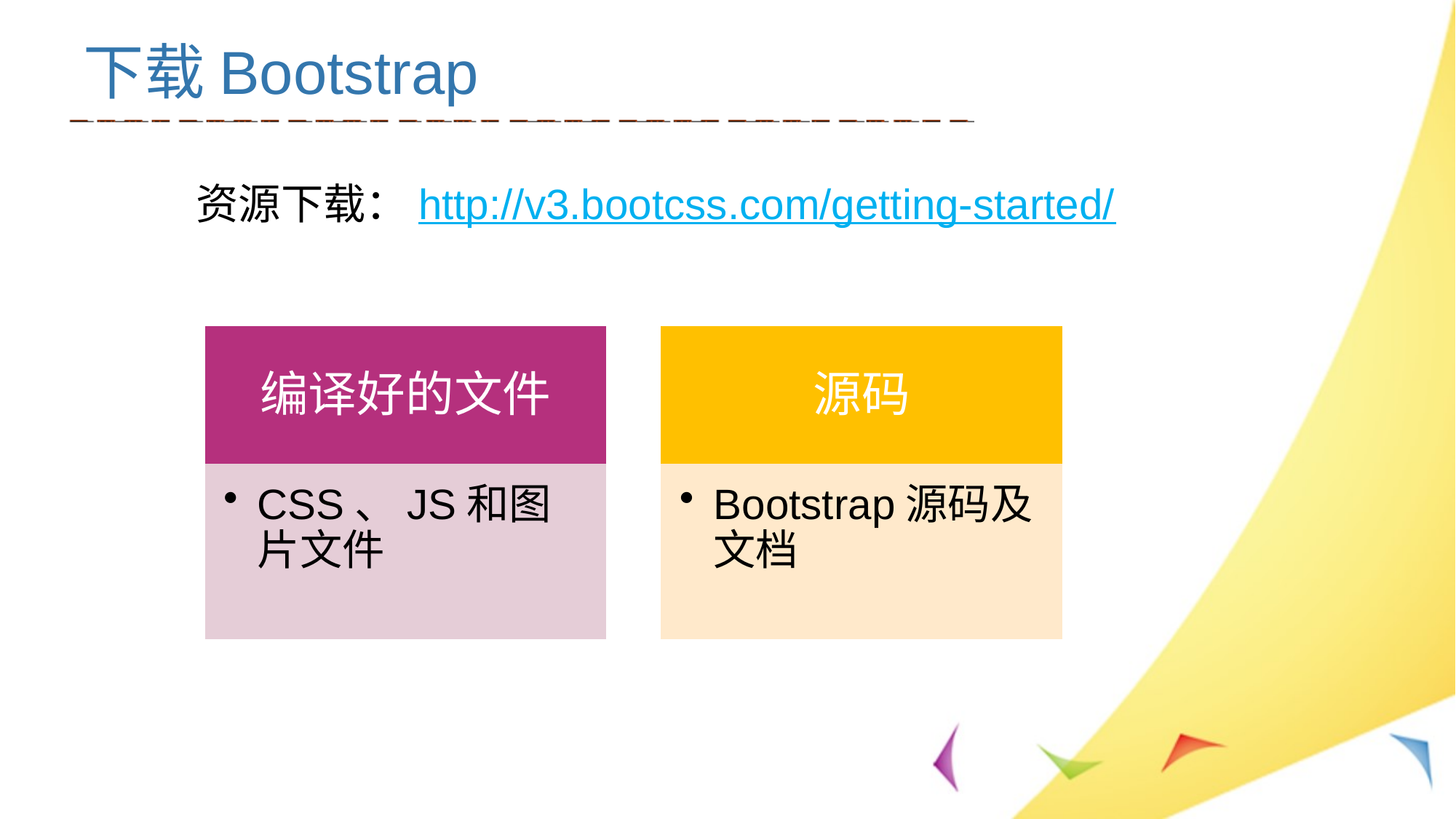

# 下载Bootstrap
资源下载：http://v3.bootcss.com/getting-started/

编译好的文件
源码
CSS、JS和图片文件
Bootstrap源码及文档